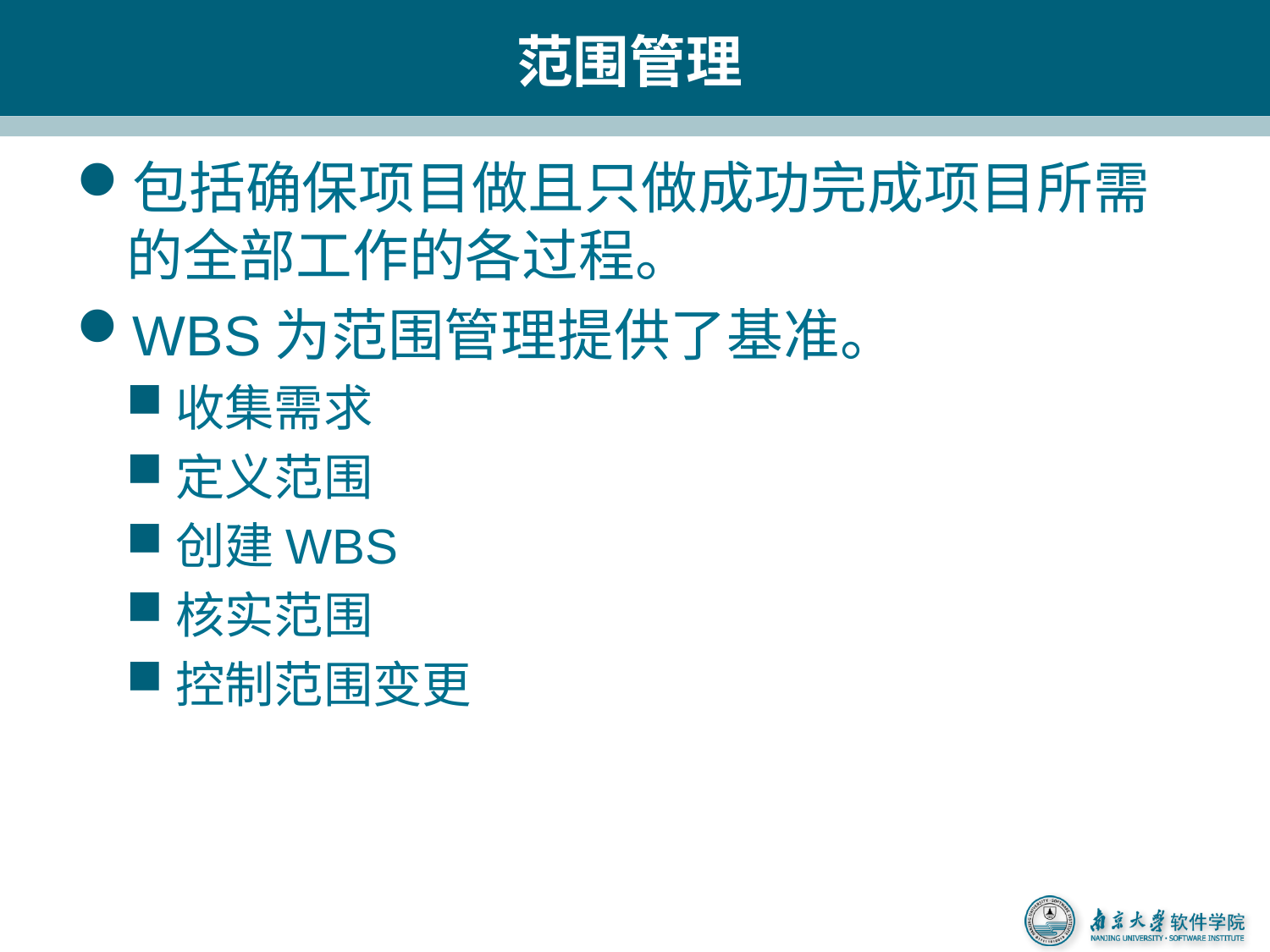

# 范围管理
包括确保项目做且只做成功完成项目所需的全部工作的各过程。
WBS为范围管理提供了基准。
收集需求
定义范围
创建WBS
核实范围
控制范围变更